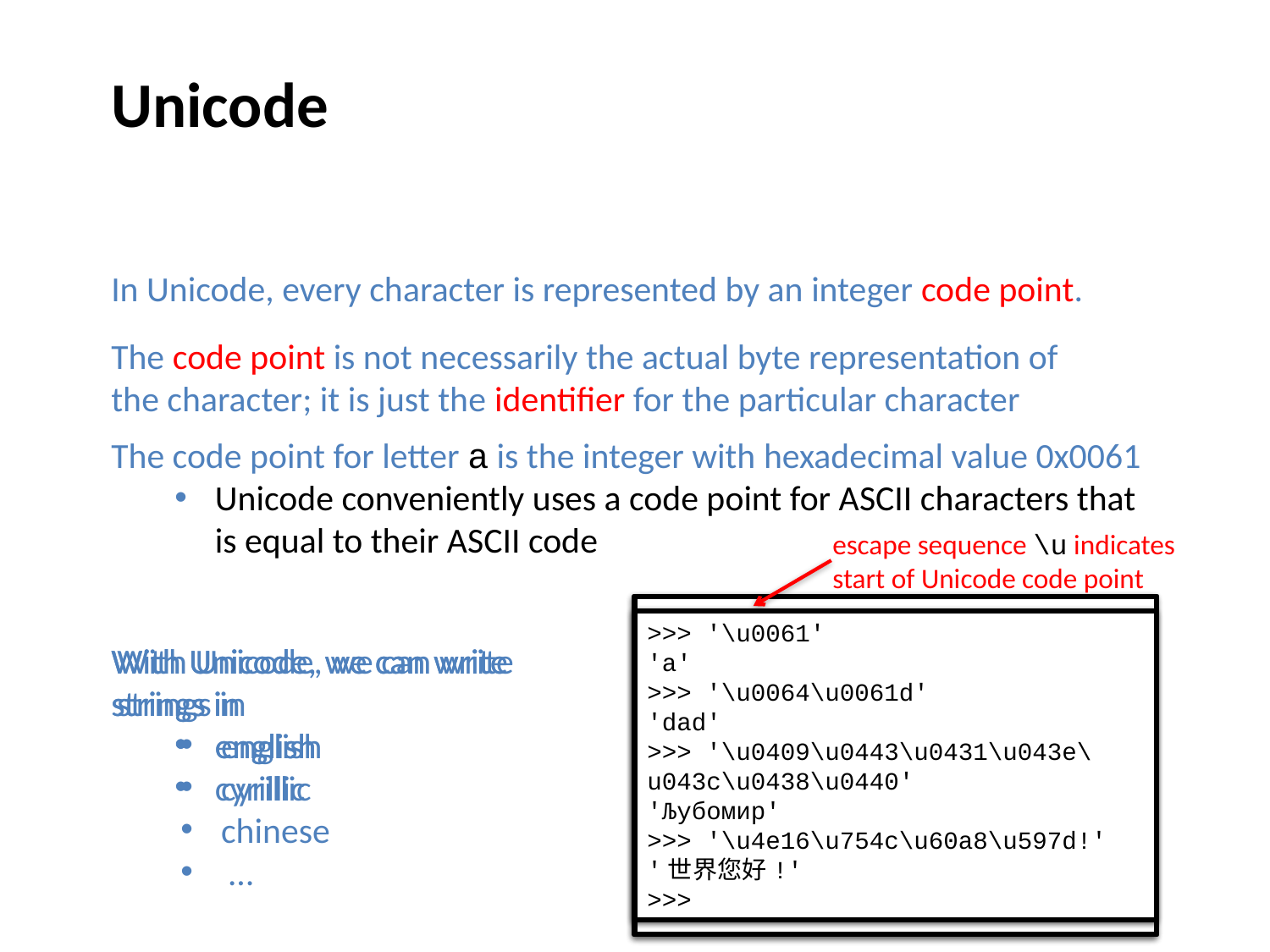

Unicode
In Unicode, every character is represented by an integer code point.

The code point is not necessarily the actual byte representation of the character; it is just the identifier for the particular character
The code point for letter a is the integer with hexadecimal value 0x0061
Unicode conveniently uses a code point for ASCII characters that is equal to their ASCII code

escape sequence \u indicates
start of Unicode code point
>>> '\u0061'
'a'
>>>

>>> '\u0061'
'a'
>>> '\u0064\u0061d'
'dad'
>>>

>>> '\u0061'
'a'
>>> '\u0064\u0061d'
'dad'
>>> '\u0409\u0443\u0431\u043e\u043c\u0438\u0440'
'Љубомир'
>>>

>>> '\u0061'
'a'
>>> '\u0064\u0061d'
'dad'
>>> '\u0409\u0443\u0431\u043e\u043c\u0438\u0440'
'Љубомир'
>>> '\u4e16\u754c\u60a8\u597d!'
'世界您好!'
>>>
With Unicode, we can write strings in
english

With Unicode, we can write strings in
english
cyrillic

With Unicode, we can write strings in
english
cyrillic
chinese
 …